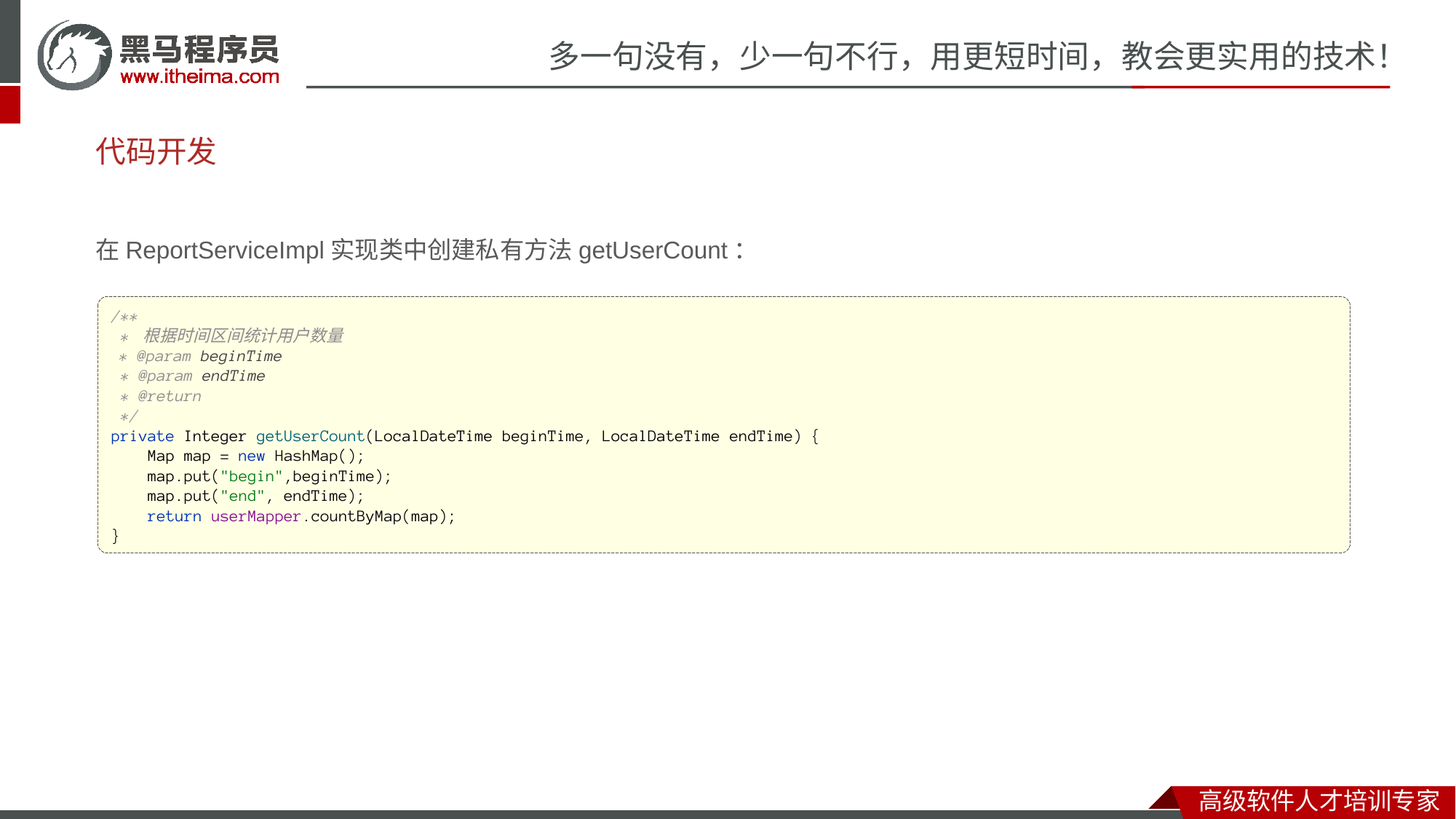

# 代码开发
在ReportServiceImpl实现类中创建私有方法getUserCount：
/**
 * 根据时间区间统计用户数量
 * @param beginTime
 * @param endTime
 * @return
 */
private Integer getUserCount(LocalDateTime beginTime, LocalDateTime endTime) {
    Map map = new HashMap();
    map.put("begin",beginTime);
    map.put("end", endTime);
    return userMapper.countByMap(map);
}